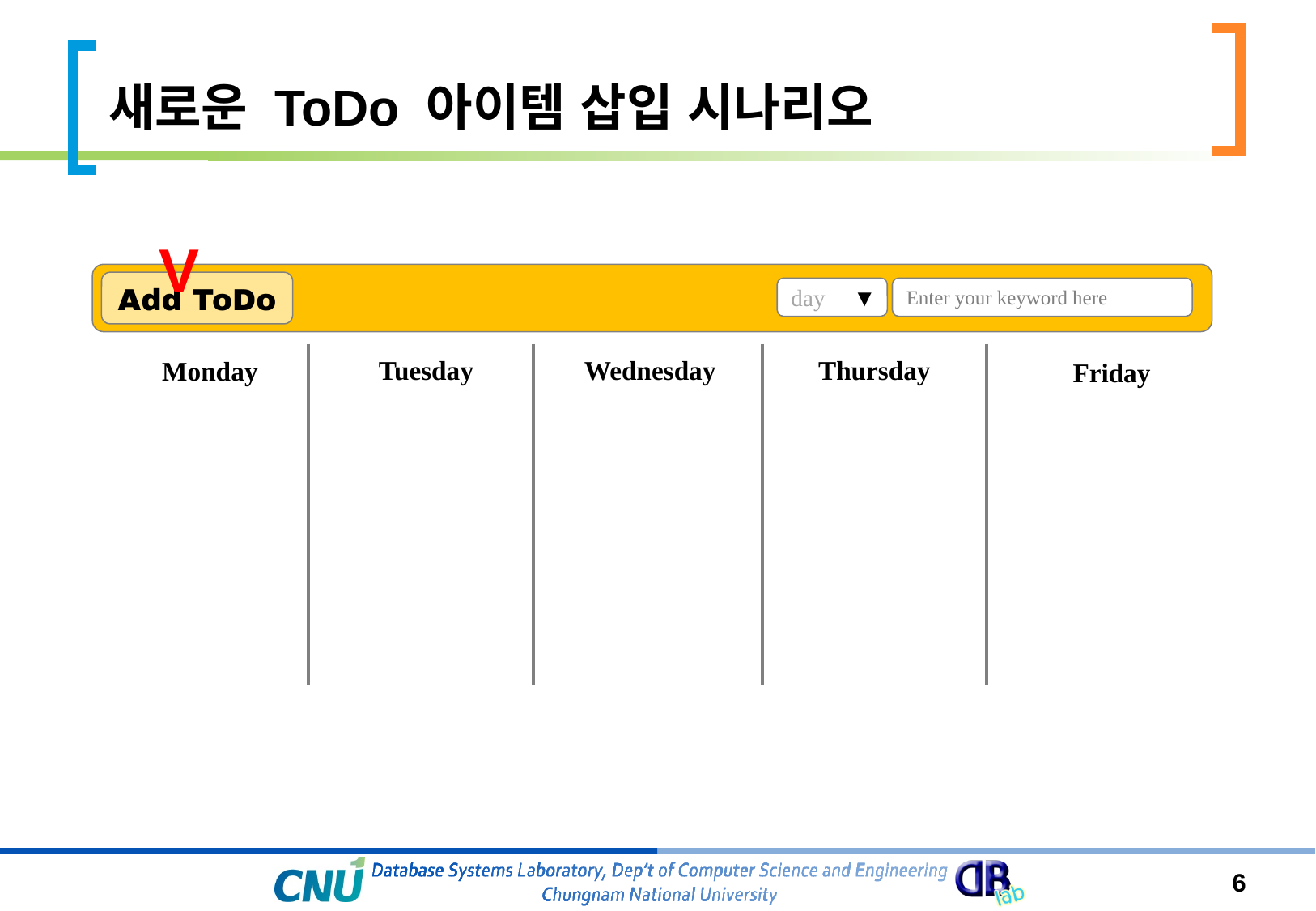

# 새로운 ToDo 아이템 삽입 시나리오
V

Add ToDo
▼
day
Enter your keyword here
Tuesday
Wednesday
Thursday
Monday
Friday
6